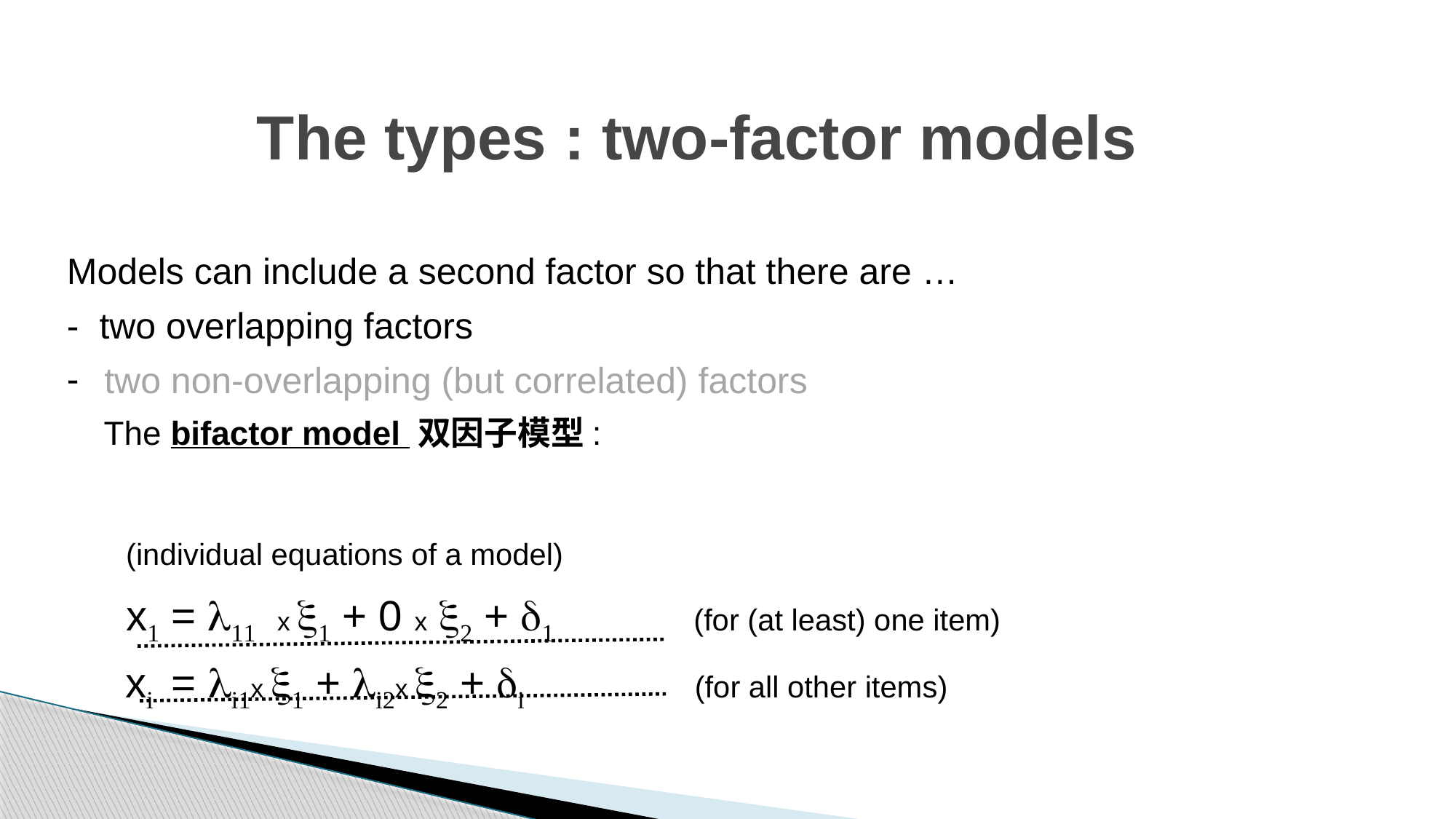

# The types : two-factor models
Models can include a second factor so that there are …
-  two overlapping factors
 two non-overlapping (but correlated) factors
    The bifactor model 双因子模型:

     (individual equations of a model)
     x1 = λ11 x ξ1 + 0 x ξ2 + δ1       (for (at least) one item)
       xi  = λi1x ξ1 + λi2x ξ2 + δi        (for all other items)